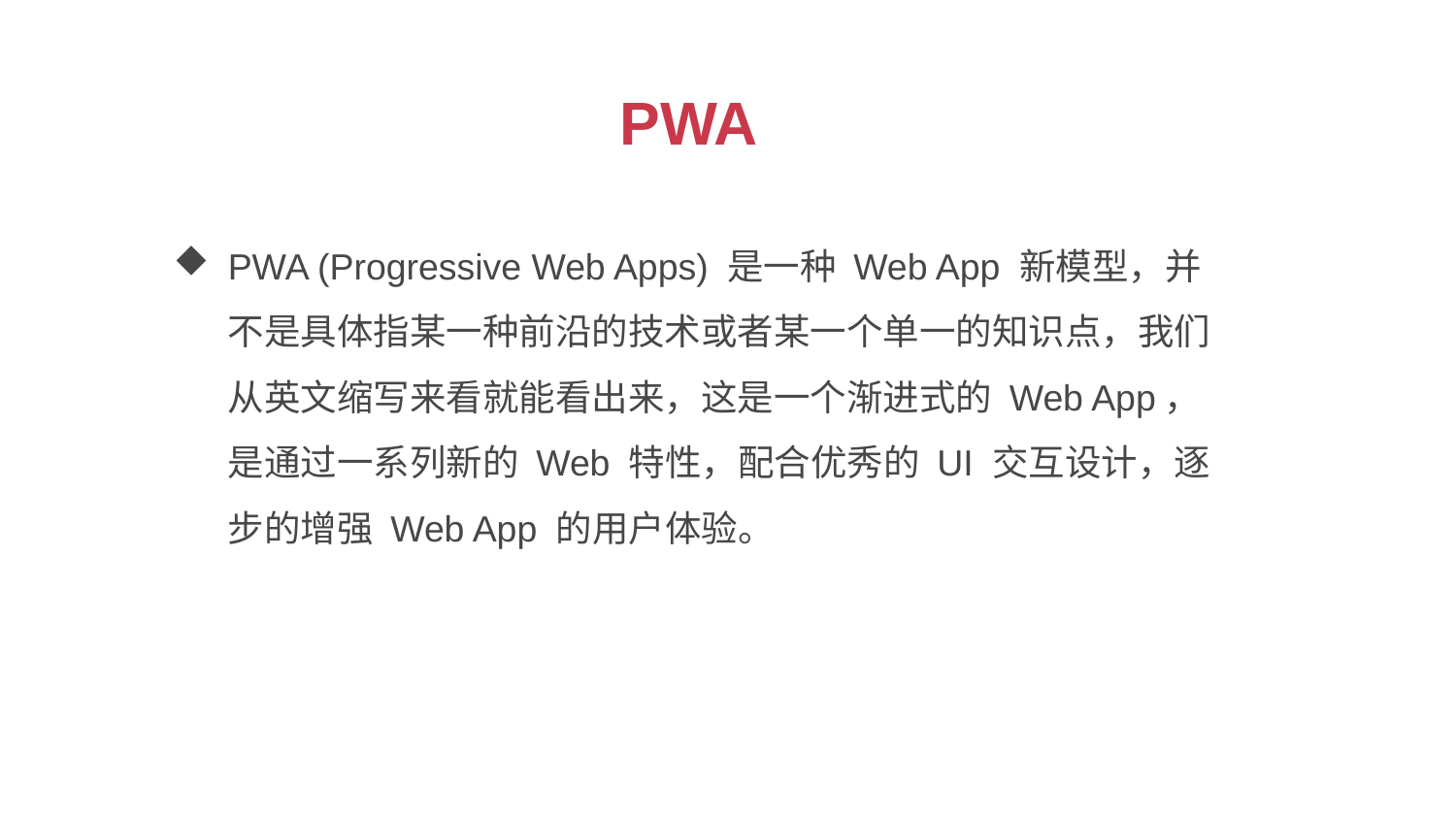

PWA
PWA (Progressive Web Apps) 是一种 Web App 新模型，并不是具体指某一种前沿的技术或者某一个单一的知识点，我们从英文缩写来看就能看出来，这是一个渐进式的 Web App，是通过一系列新的 Web 特性，配合优秀的 UI 交互设计，逐步的增强 Web App 的用户体验。